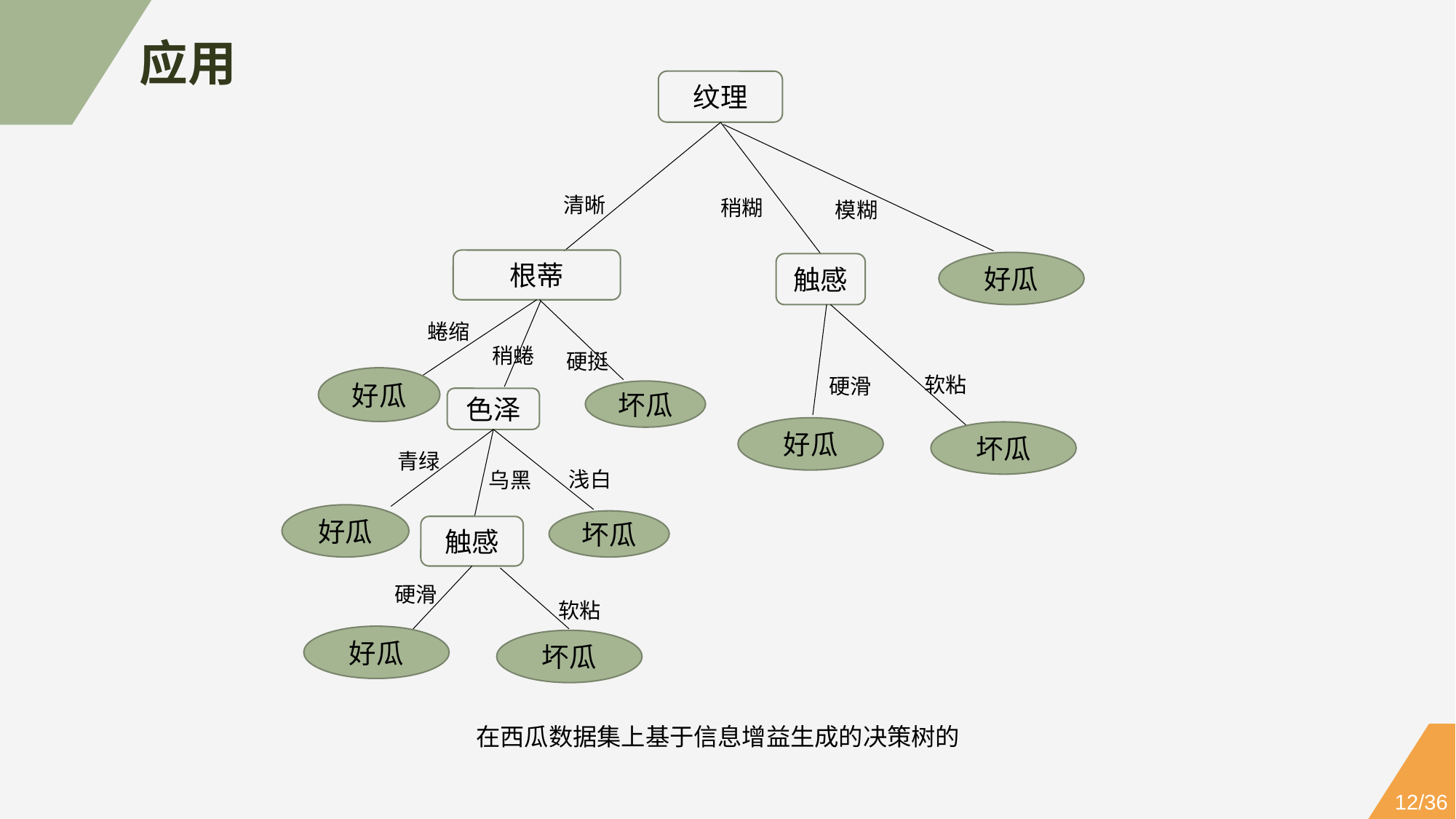

应用
纹理
清晰
稍糊
模糊
根蒂
好瓜
触感
蜷缩
稍蜷
硬挺
软粘
好瓜
硬滑
坏瓜
色泽
好瓜
坏瓜
青绿
浅白
乌黑
好瓜
坏瓜
触感
硬滑
软粘
好瓜
坏瓜
在西瓜数据集上基于信息增益生成的决策树的